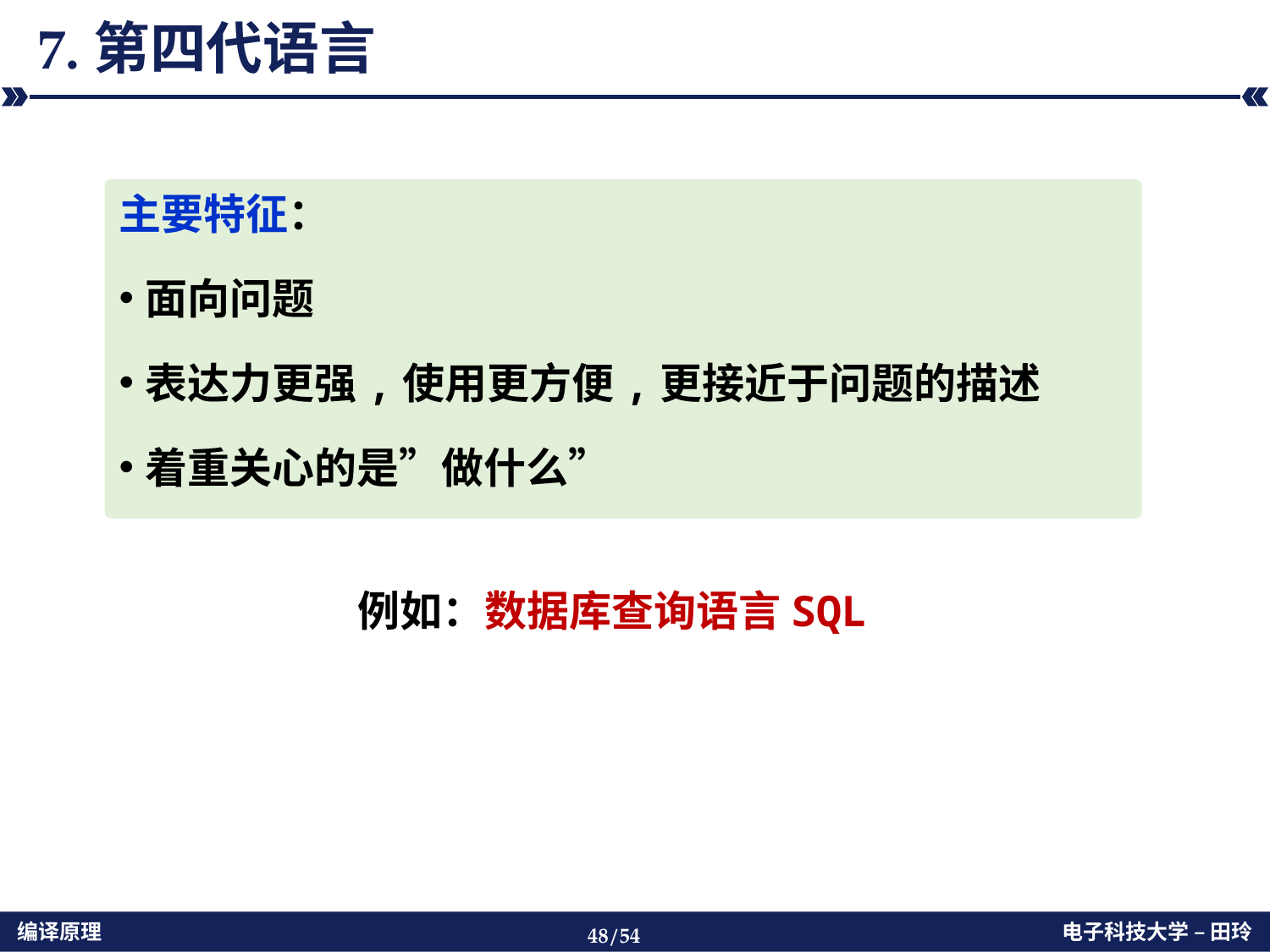

# 7.第四代语言
主要特征：
面向问题
表达力更强,使用更方便,更接近于问题的描述
着重关心的是”做什么”
例如：数据库查询语言SQL